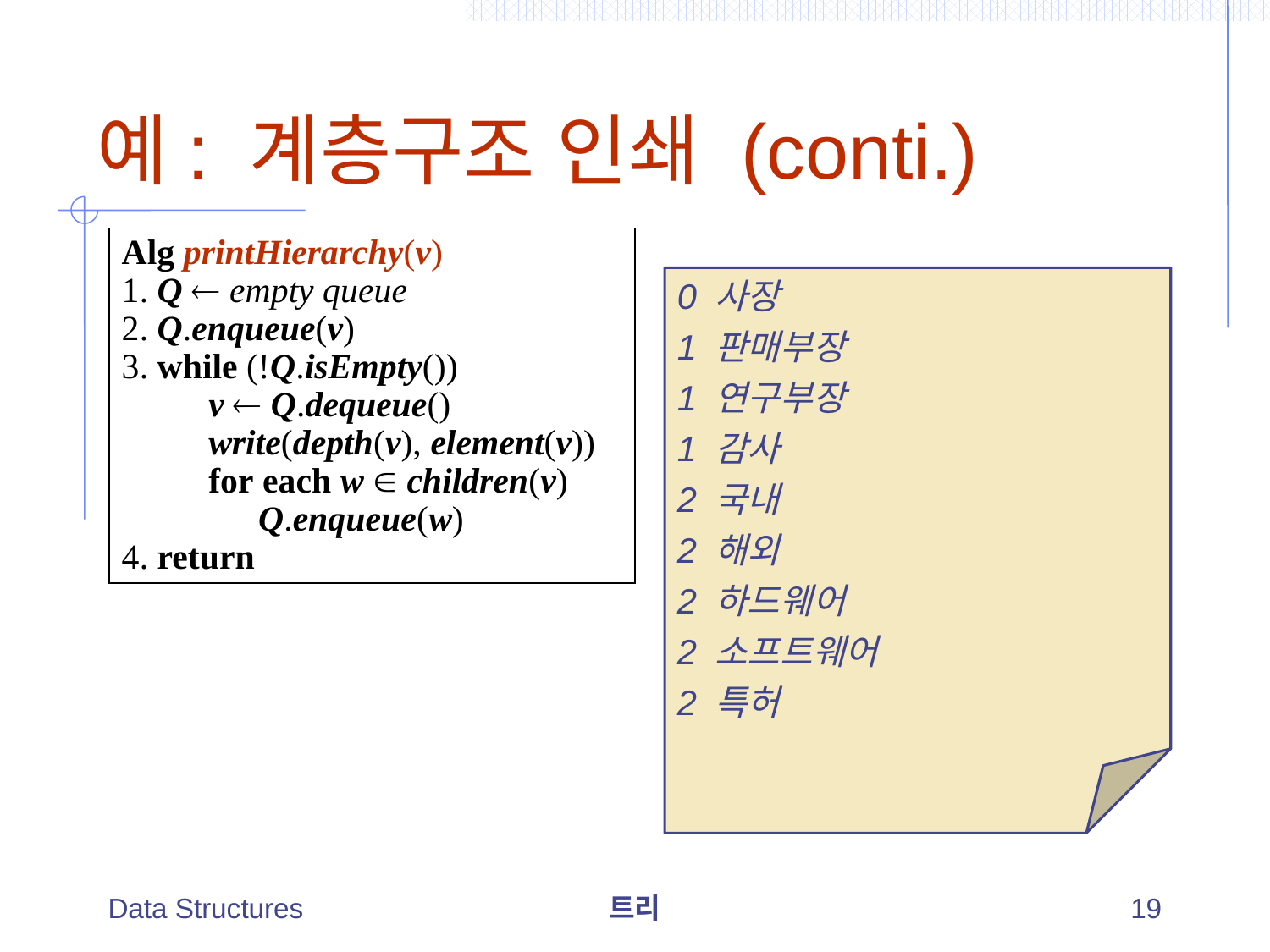

# 예: 계층구조 인쇄 (conti.)
Alg printHierarchy(v)
1. Q ← empty queue
2. Q.enqueue(v)
3. while (!Q.isEmpty())
		v ← Q.dequeue()
		write(depth(v), element(v))
		for each w ∈ children(v)
			Q.enqueue(w)
4. return
0 사장
1 판매부장
1 연구부장
1 감사
2 국내
2 해외
2 하드웨어
2 소프트웨어
2 특허
Data Structures
트리
19